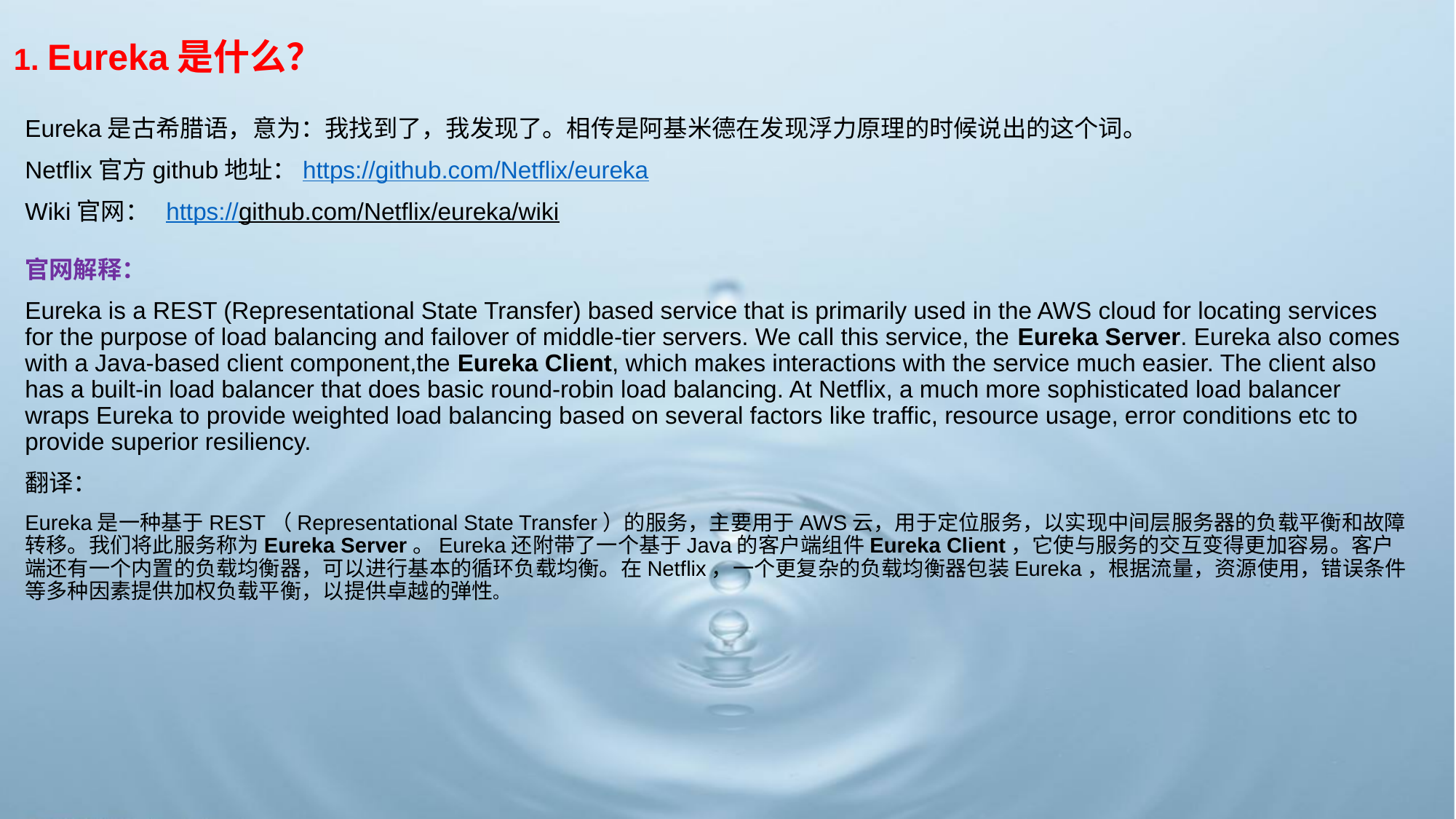

1. Eureka是什么？

Eureka是古希腊语，意为：我找到了，我发现了。相传是阿基米德在发现浮力原理的时候说出的这个词。
Netflix官方github地址：https://github.com/Netflix/eureka
Wiki官网：  https://github.com/Netflix/eureka/wiki

官网解释：
Eureka is a REST (Representational State Transfer) based service that is primarily used in the AWS cloud for locating services for the purpose of load balancing and failover of middle-tier servers. We call this service, the Eureka Server. Eureka also comes with a Java-based client component,the Eureka Client, which makes interactions with the service much easier. The client also has a built-in load balancer that does basic round-robin load balancing. At Netflix, a much more sophisticated load balancer wraps Eureka to provide weighted load balancing based on several factors like traffic, resource usage, error conditions etc to provide superior resiliency.
翻译：
Eureka是一种基于REST（Representational State Transfer）的服务，主要用于AWS云，用于定位服务，以实现中间层服务器的负载平衡和故障转移。我们将此服务称为Eureka Server。Eureka还附带了一个基于Java的客户端组件Eureka Client，它使与服务的交互变得更加容易。客户端还有一个内置的负载均衡器，可以进行基本的循环负载均衡。在Netflix，一个更复杂的负载均衡器包装Eureka，根据流量，资源使用，错误条件等多种因素提供加权负载平衡，以提供卓越的弹性。
EurekaServerBootstrap.java  111行

/**
 * Initializes Eureka, including syncing up with other Eureka peers and publishing the registry.
 *
 * @see
 * javax.servlet.ServletContextListener#contextInitialized(javax.servlet.ServletContextEvent)
 */
@Override
public void contextInitialized(ServletContextEvent event) {
    try {
        initEurekaEnvironment();
        initEurekaServerContext();
        ServletContext sc = event.getServletContext();
        sc.setAttribute(EurekaServerContext.class.getName(), serverContext);
    } catch (Throwable e) {
        logger.error("Cannot bootstrap eureka server :", e);
        throw new RuntimeException("Cannot bootstrap eureka server :", e);
    }
}